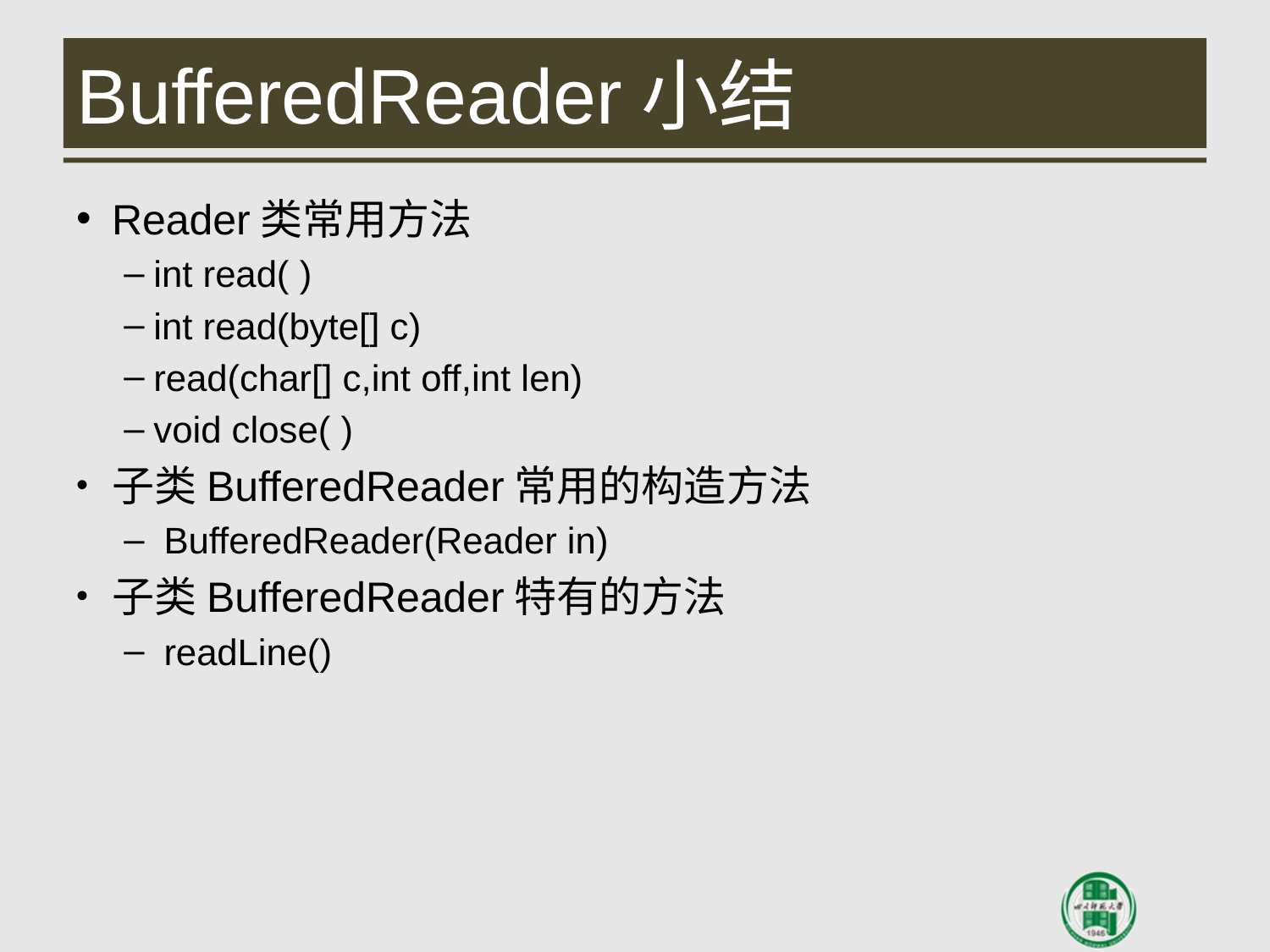

# BufferedReader小结
Reader类常用方法
int read( )
int read(byte[] c)
read(char[] c,int off,int len)
void close( )
子类BufferedReader常用的构造方法
 BufferedReader(Reader in)
子类BufferedReader特有的方法
 readLine()